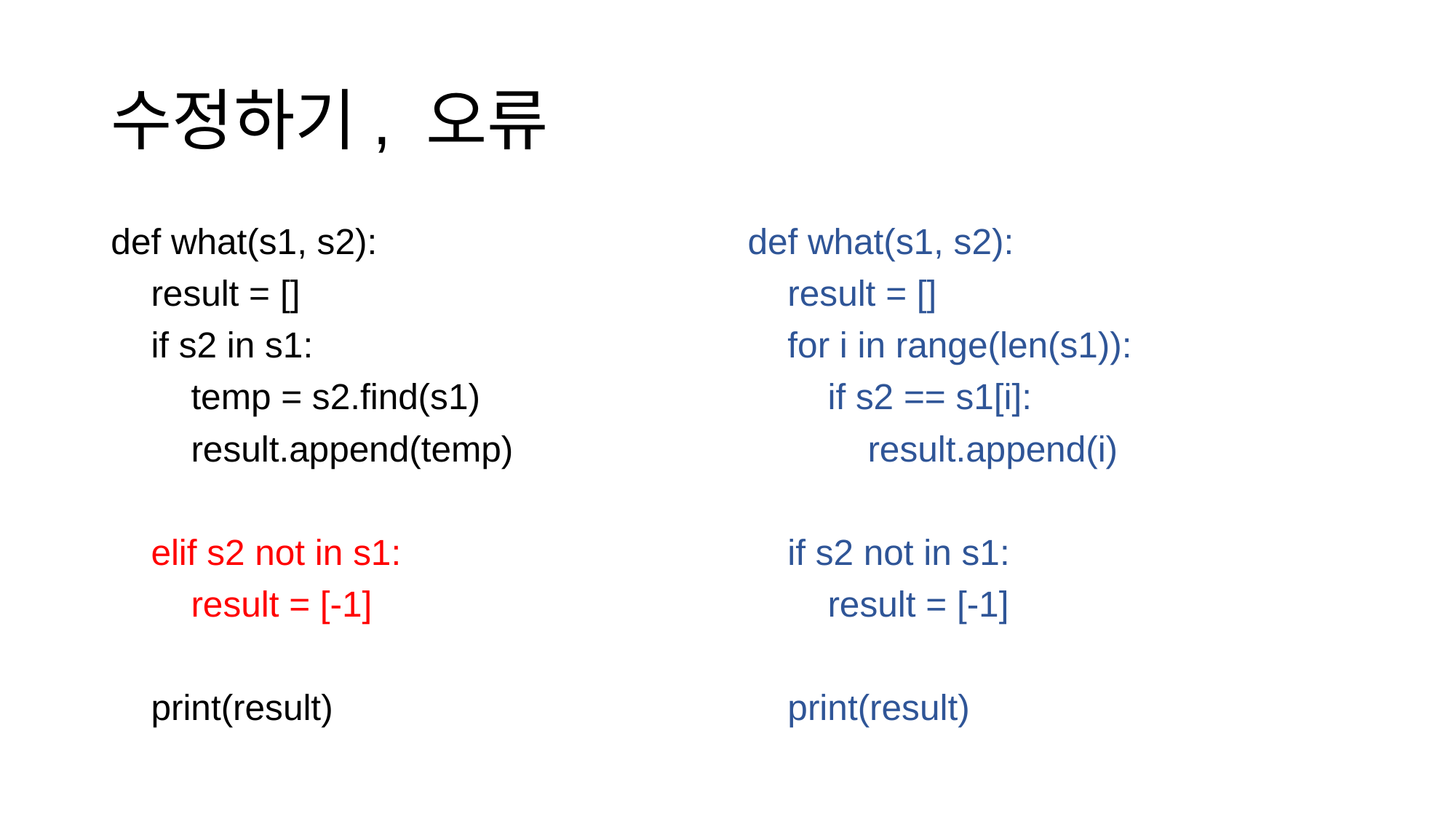

# 수정하기, 오류
def what(s1, s2):
    result = []
    if s2 in s1:
        temp = s2.find(s1)
        result.append(temp)

    elif s2 not in s1:
        result = [-1]

    print(result)
def what(s1, s2):
    result = []
    for i in range(len(s1)):
        if s2 == s1[i]:
            result.append(i)

    if s2 not in s1:
        result = [-1]

    print(result)